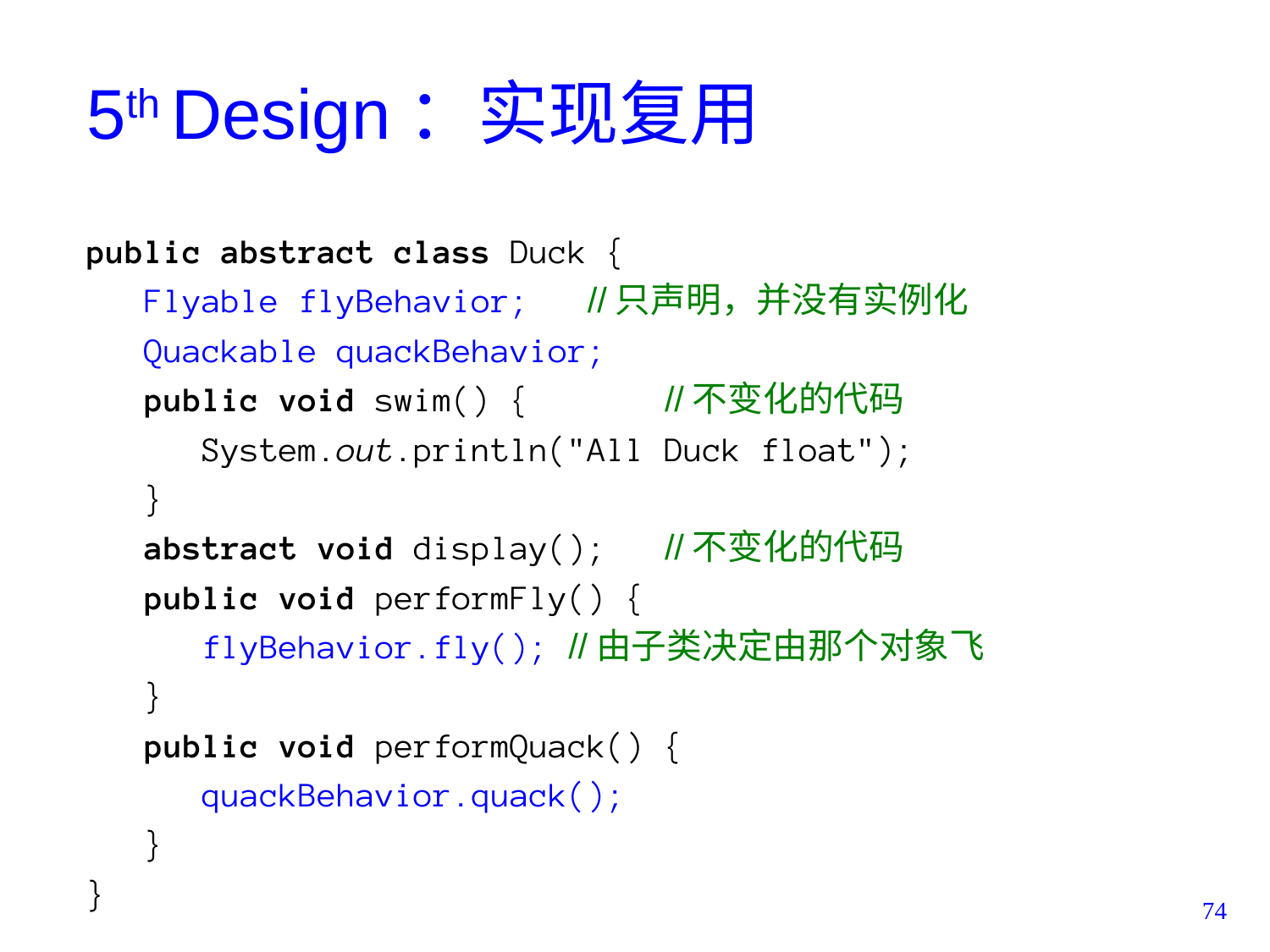

# 5th Design：实现复用
public abstract class Duck {
   Flyable flyBehavior;   //只声明，并没有实例化
   Quackable quackBehavior;
   public void swim() {       //不变化的代码
      System.out.println("All Duck float");
   }
   abstract void display();   //不变化的代码
   public void performFly() {
      flyBehavior.fly(); //由子类决定由那个对象飞
   }
   public void performQuack() {
      quackBehavior.quack();
   }
}
74